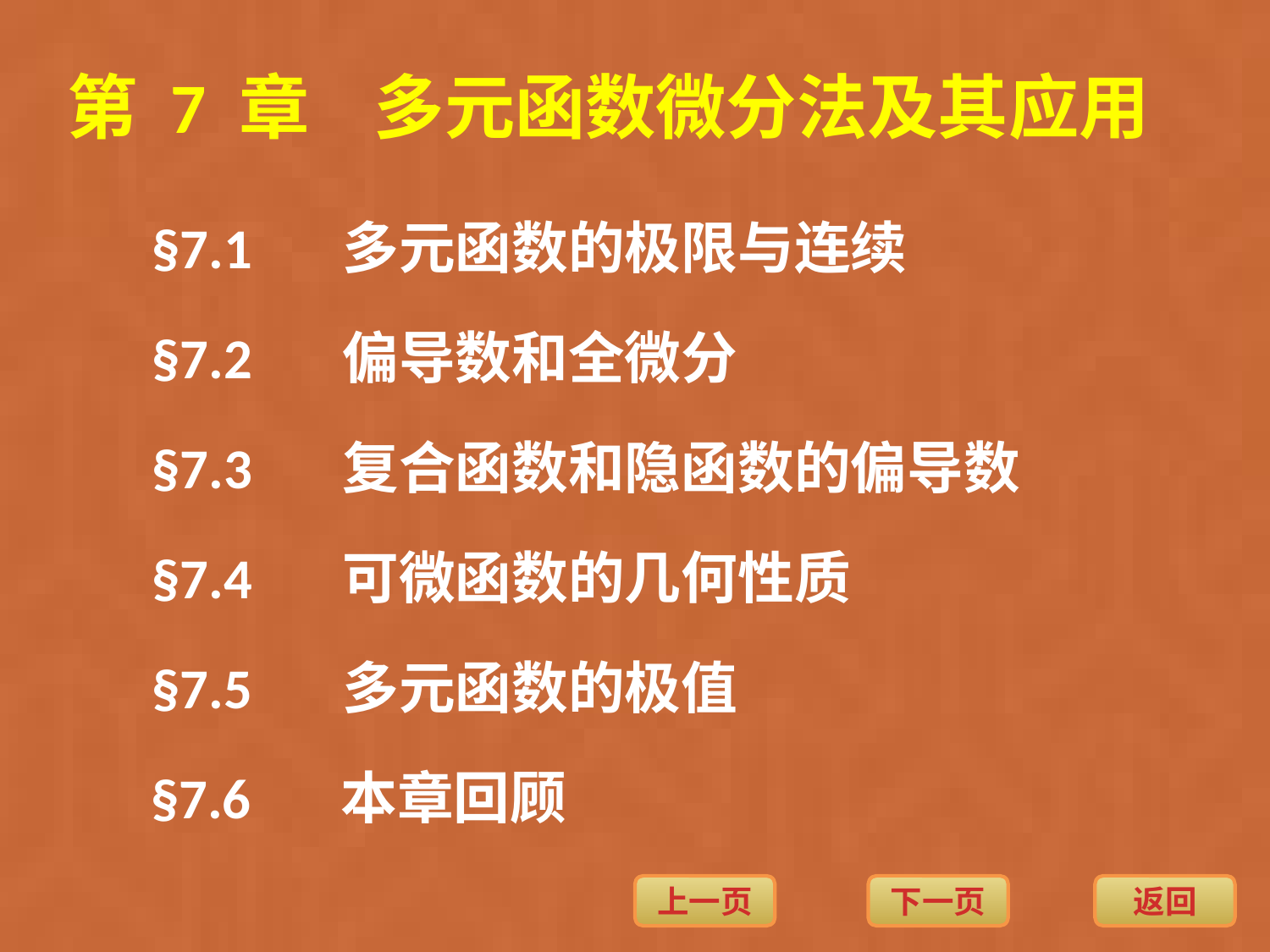

第 7 章    多元函数微分法及其应用
§7.1      多元函数的极限与连续
§7.2      偏导数和全微分
§7.3      复合函数和隐函数的偏导数
§7.4      可微函数的几何性质
§7.5      多元函数的极值
§7.6      本章回顾
返回